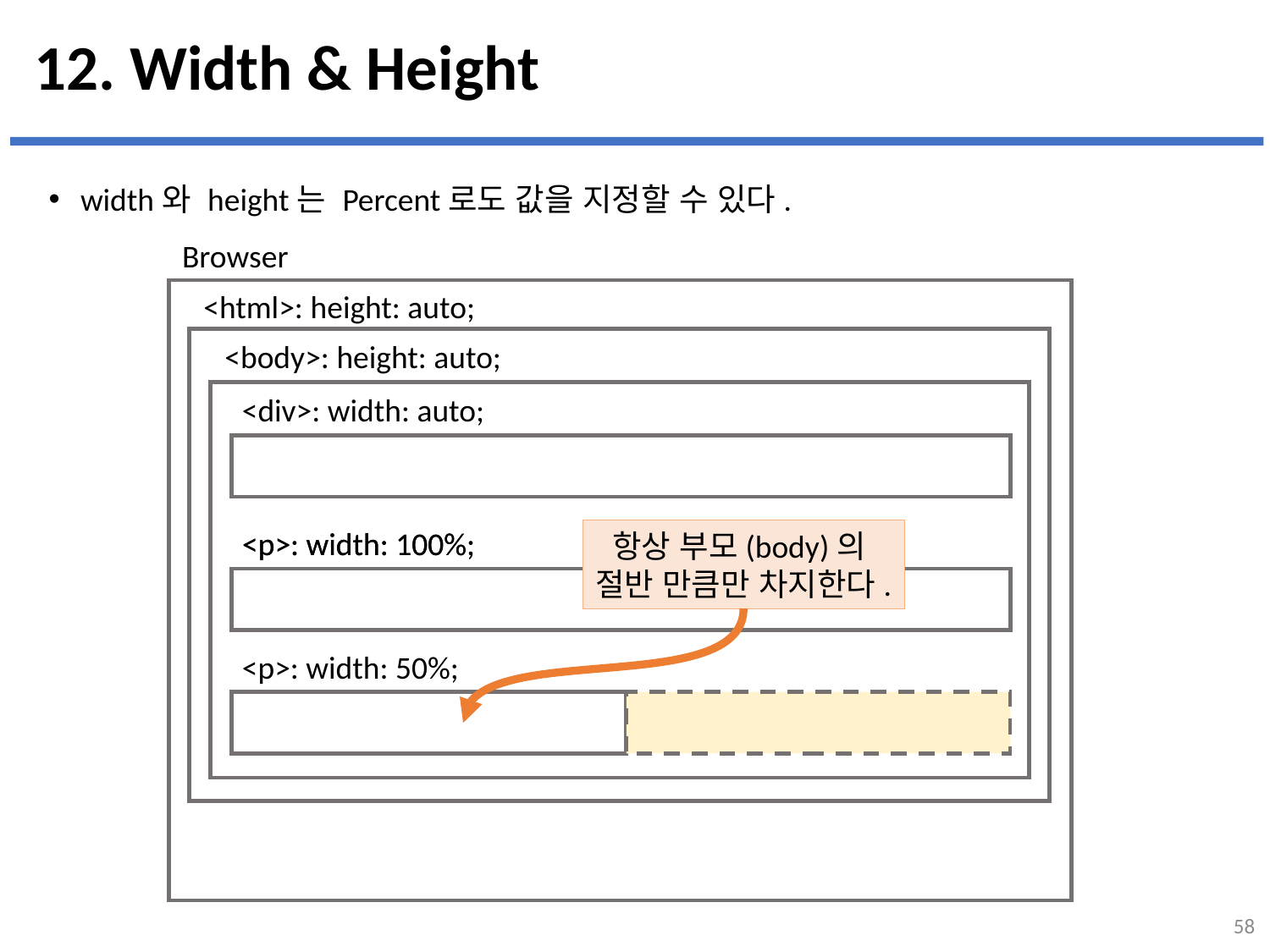

# 12. Width & Height
width와 height는 Percent로도 값을 지정할 수 있다.
Browser

<html>: height: auto;

<body>: height: auto;

<div>: width: auto;

<p>: width: 100%;
<p>: width: 100%;
항상 부모(body)의
절반 만큼만 차지한다.

<p>: width: 50%;

58